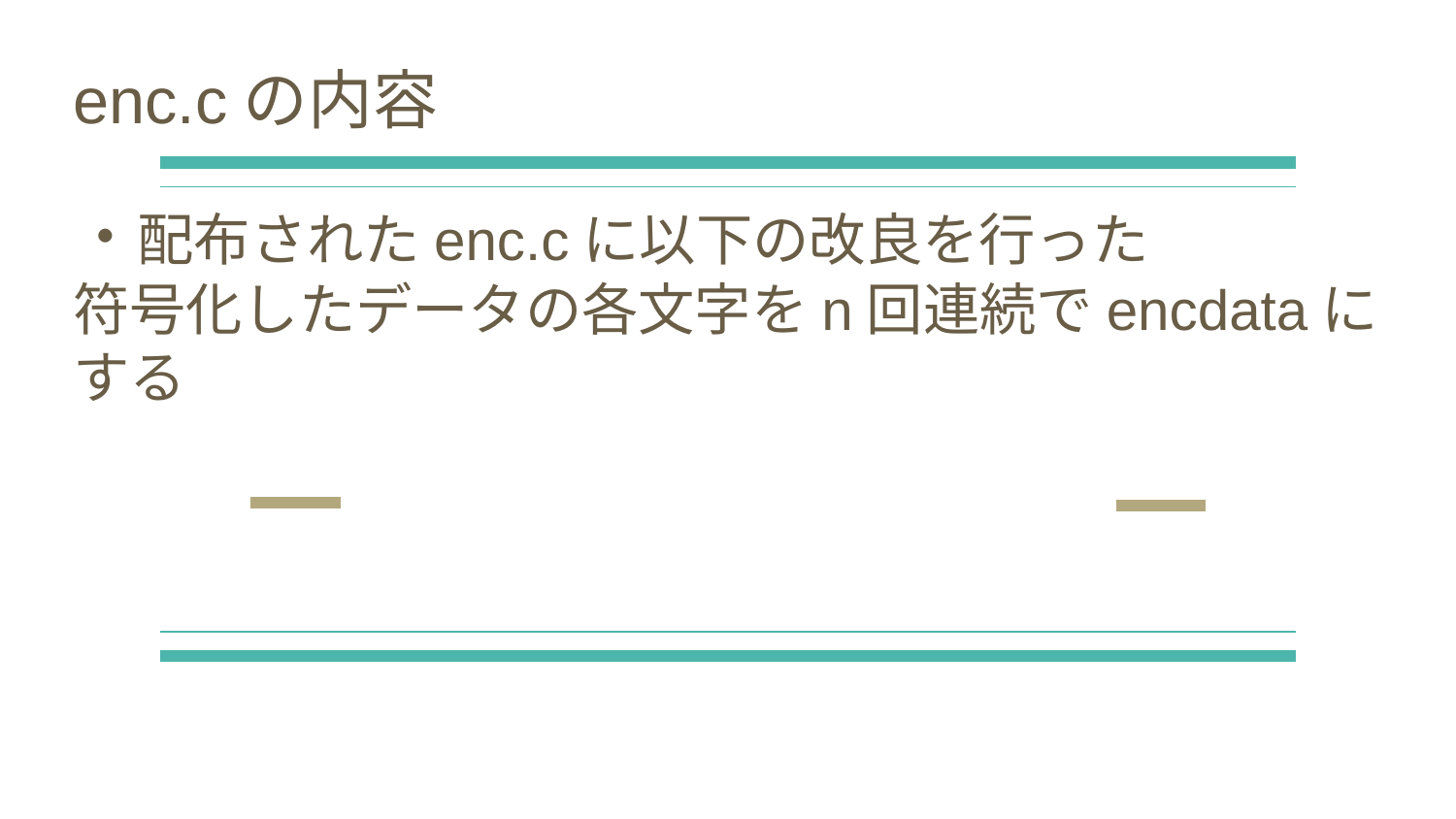

enc.cの内容

・配布されたenc.cに以下の改良を行った
符号化したデータの各文字をn回連続でencdataにする